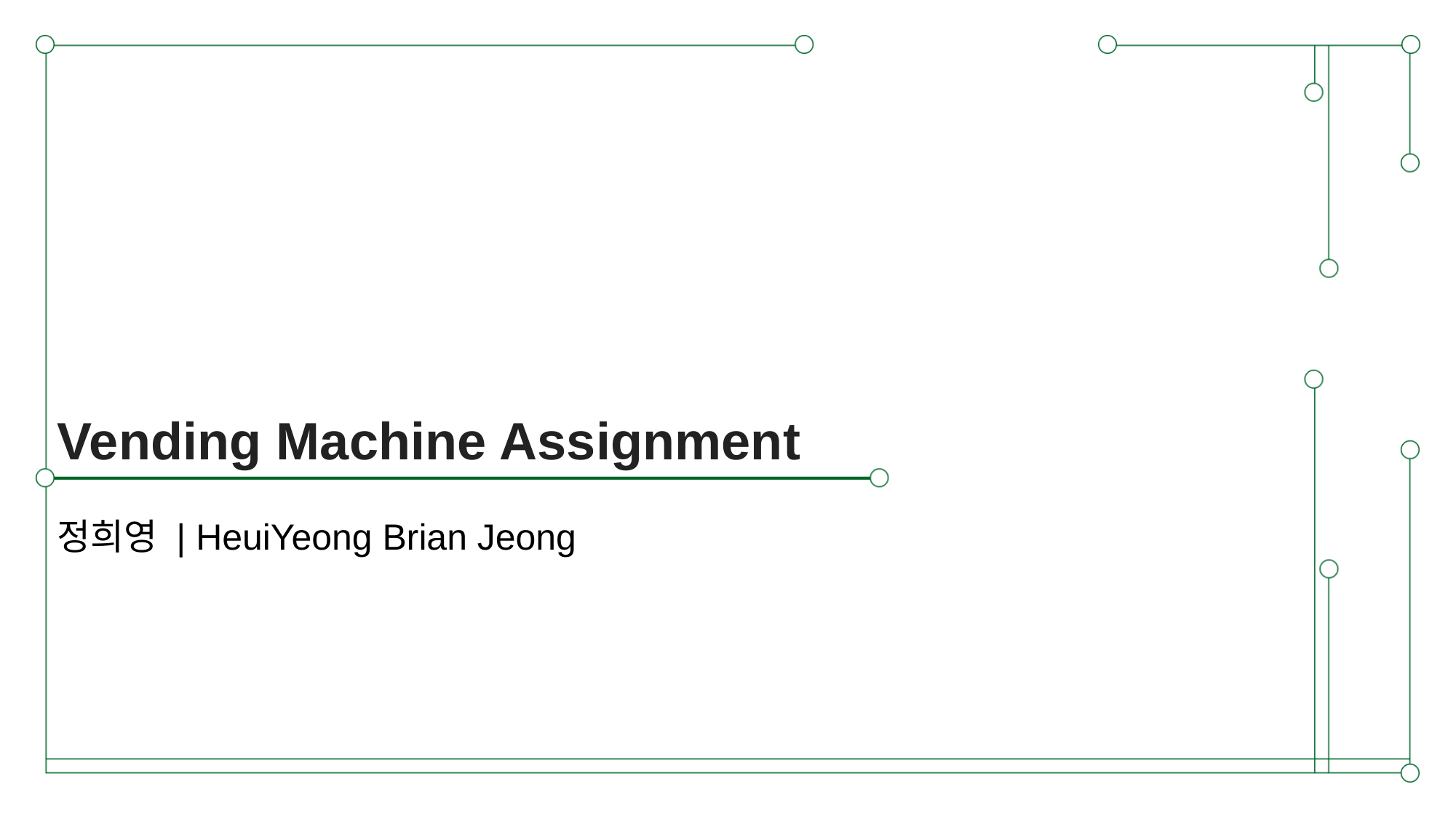

# Vending Machine Assignment
정희영 | HeuiYeong Brian Jeong